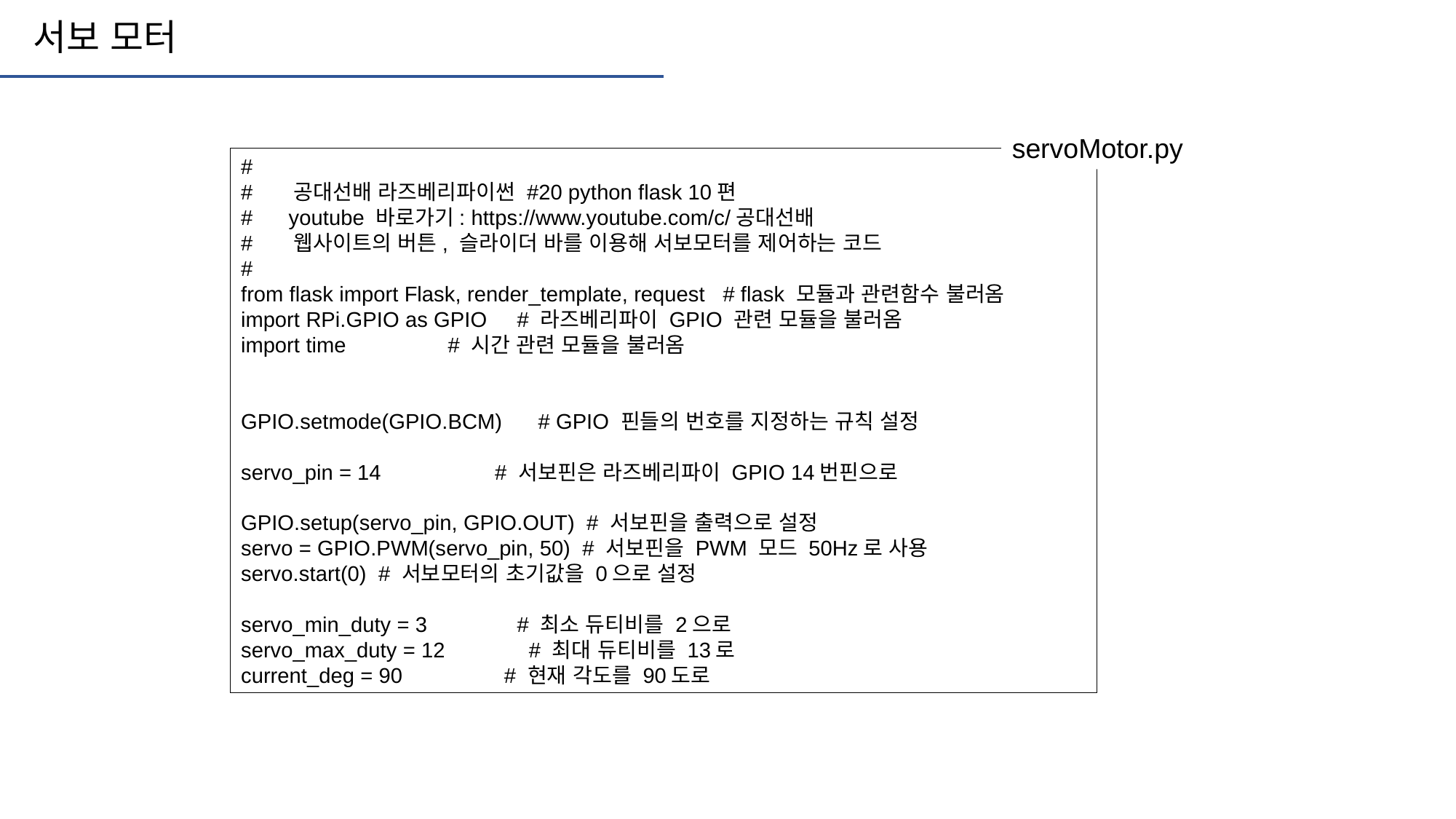

서보 모터
servoMotor.py
#
#      공대선배 라즈베리파이썬 #20 python flask 10편
#      youtube 바로가기: https://www.youtube.com/c/공대선배
#      웹사이트의 버튼, 슬라이더 바를 이용해 서보모터를 제어하는 코드
#
from flask import Flask, render_template, request   # flask 모듈과 관련함수 불러옴
import RPi.GPIO as GPIO     # 라즈베리파이 GPIO 관련 모듈을 불러옴
import time                 # 시간 관련 모듈을 불러옴

GPIO.setmode(GPIO.BCM)      # GPIO 핀들의 번호를 지정하는 규칙 설정

servo_pin = 14                   # 서보핀은 라즈베리파이 GPIO 14번핀으로

GPIO.setup(servo_pin, GPIO.OUT)  # 서보핀을 출력으로 설정
servo = GPIO.PWM(servo_pin, 50)  # 서보핀을 PWM 모드 50Hz로 사용
servo.start(0)  # 서보모터의 초기값을 0으로 설정

servo_min_duty = 3               # 최소 듀티비를 2으로
servo_max_duty = 12              # 최대 듀티비를 13로
current_deg = 90                 # 현재 각도를 90도로